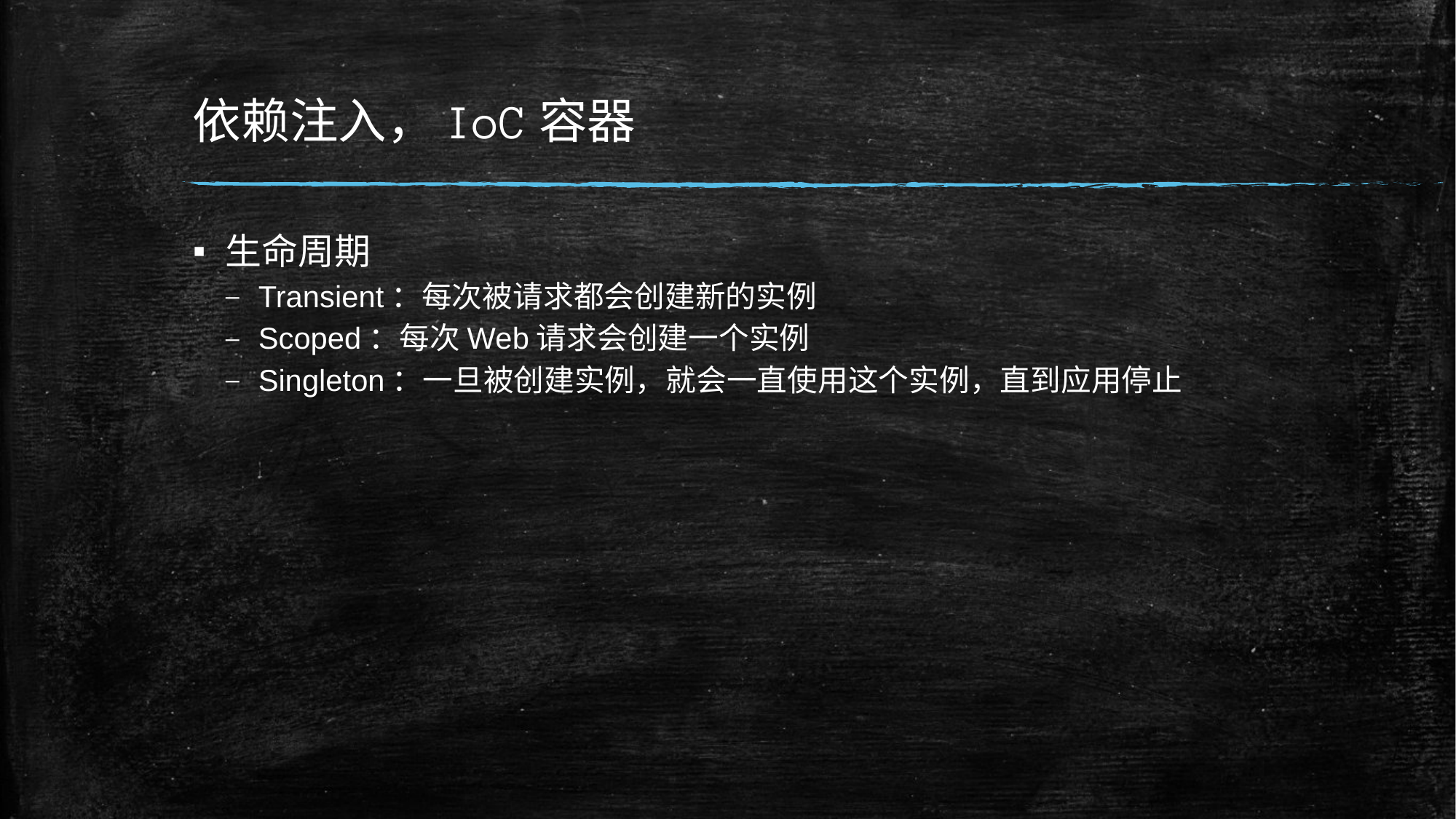

# 依赖注入，IoC容器
生命周期
Transient：每次被请求都会创建新的实例
Scoped：每次Web请求会创建一个实例
Singleton：一旦被创建实例，就会一直使用这个实例，直到应用停止